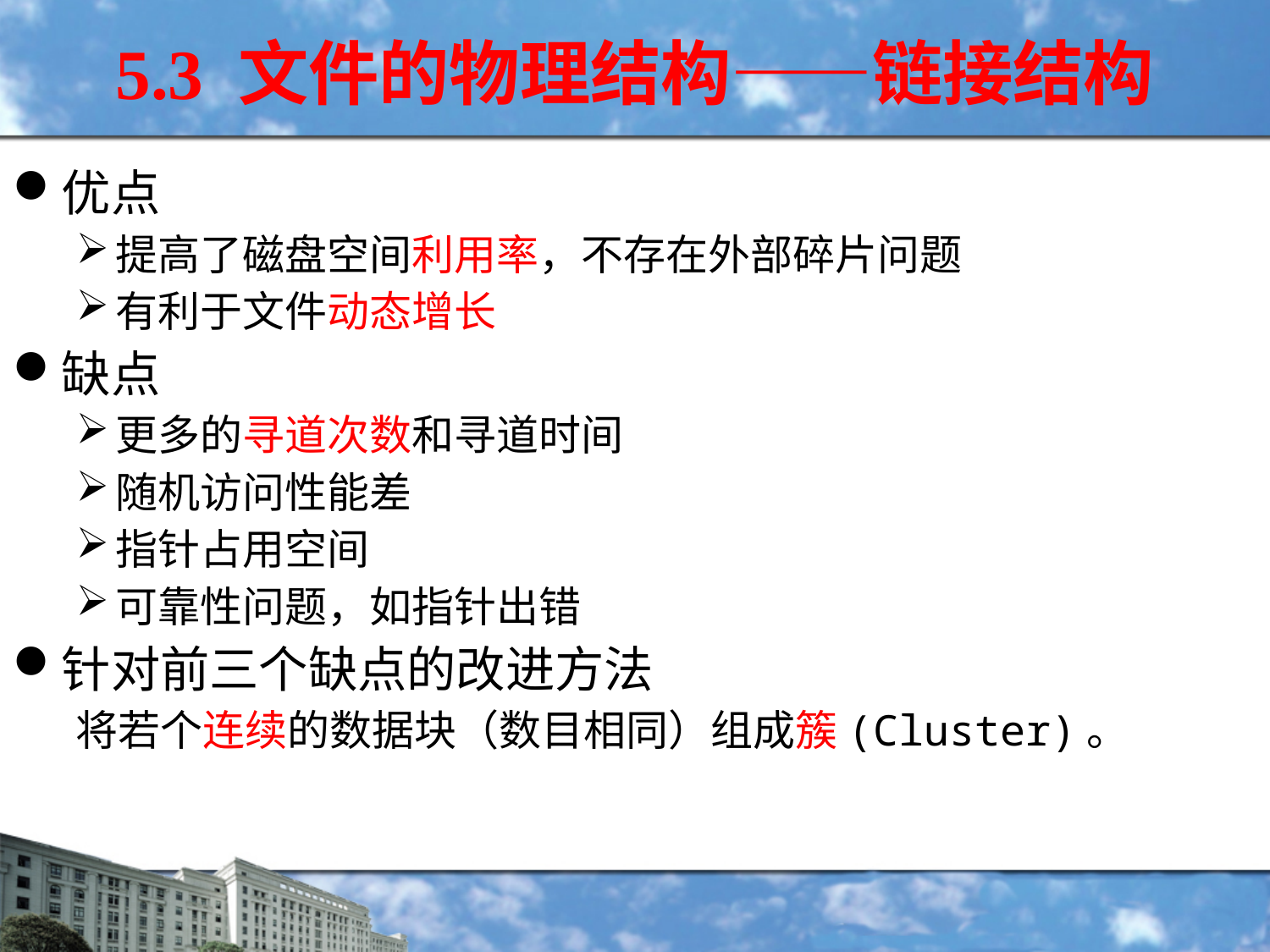

5.3 文件的物理结构——链接结构
优点
提高了磁盘空间利用率，不存在外部碎片问题
有利于文件动态增长
缺点
更多的寻道次数和寻道时间
随机访问性能差
指针占用空间
可靠性问题，如指针出错
针对前三个缺点的改进方法
将若个连续的数据块（数目相同）组成簇(Cluster)。